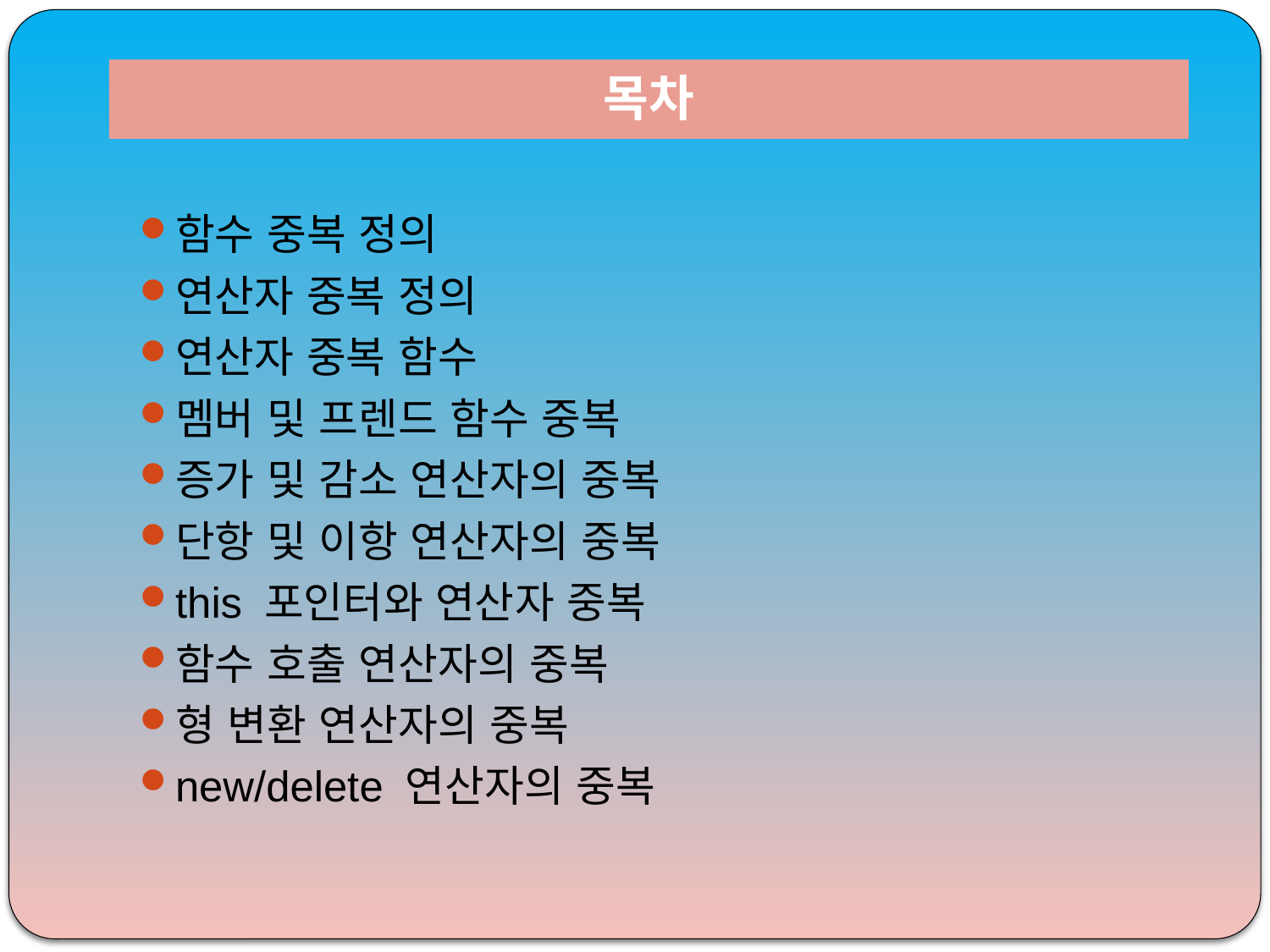

# 목차
함수 중복 정의
연산자 중복 정의
연산자 중복 함수
멤버 및 프렌드 함수 중복
증가 및 감소 연산자의 중복
단항 및 이항 연산자의 중복
this 포인터와 연산자 중복
함수 호출 연산자의 중복
형 변환 연산자의 중복
new/delete 연산자의 중복